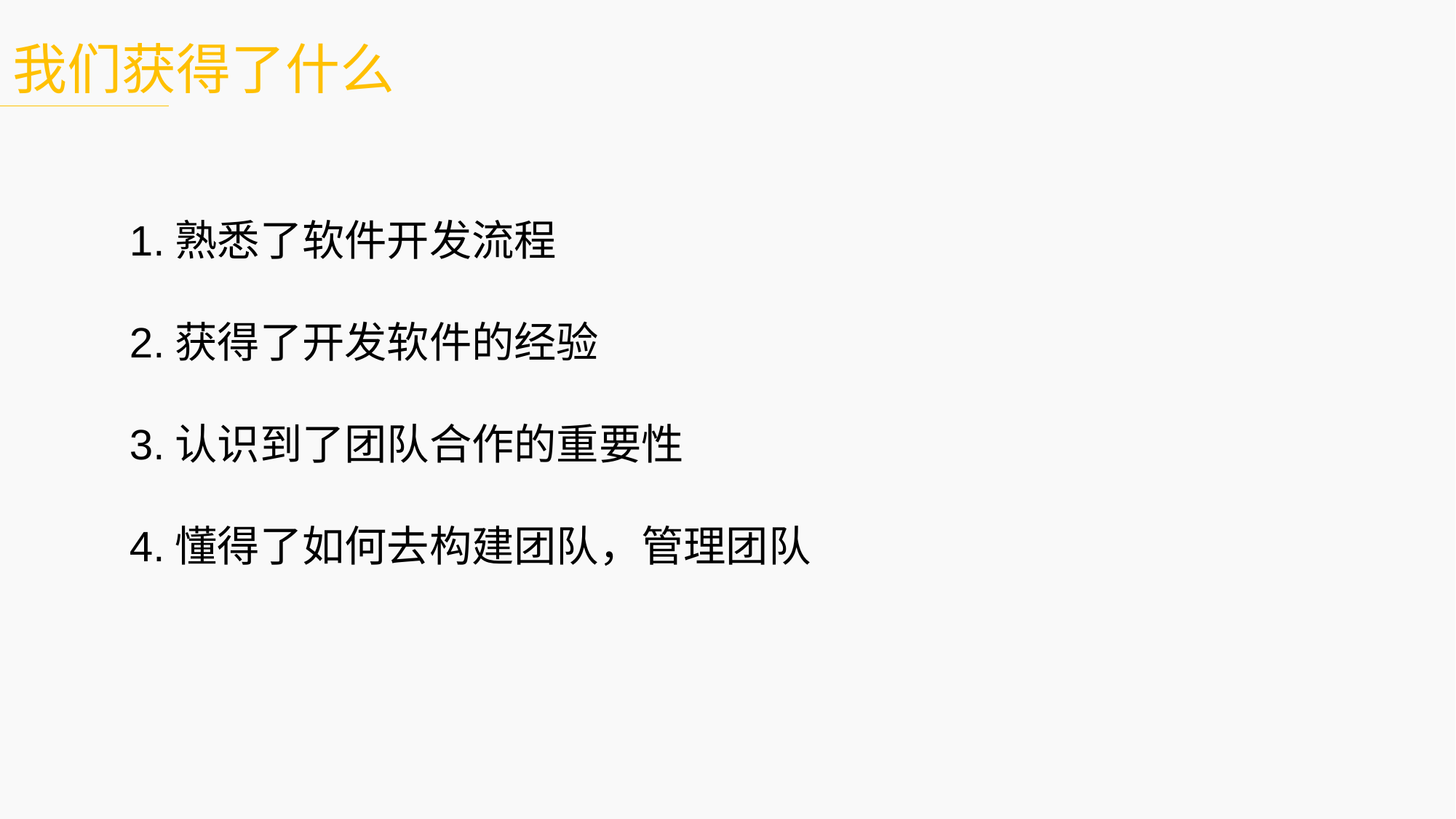

我们获得了什么

1.熟悉了软件开发流程

2.获得了开发软件的经验

3.认识到了团队合作的重要性

4.懂得了如何去构建团队，管理团队